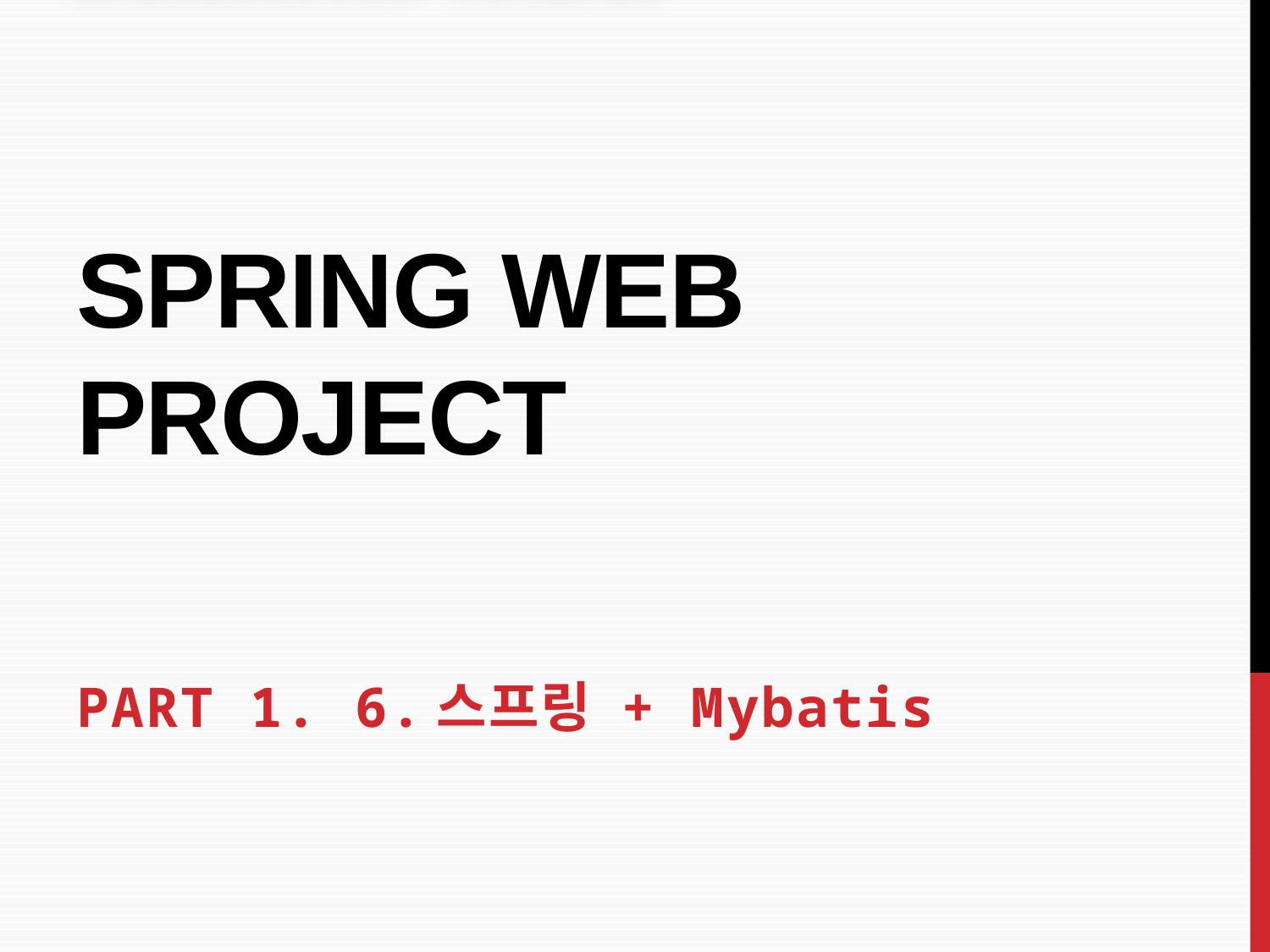

# Spring Web Project
PART 1. 6.스프링 + Mybatis